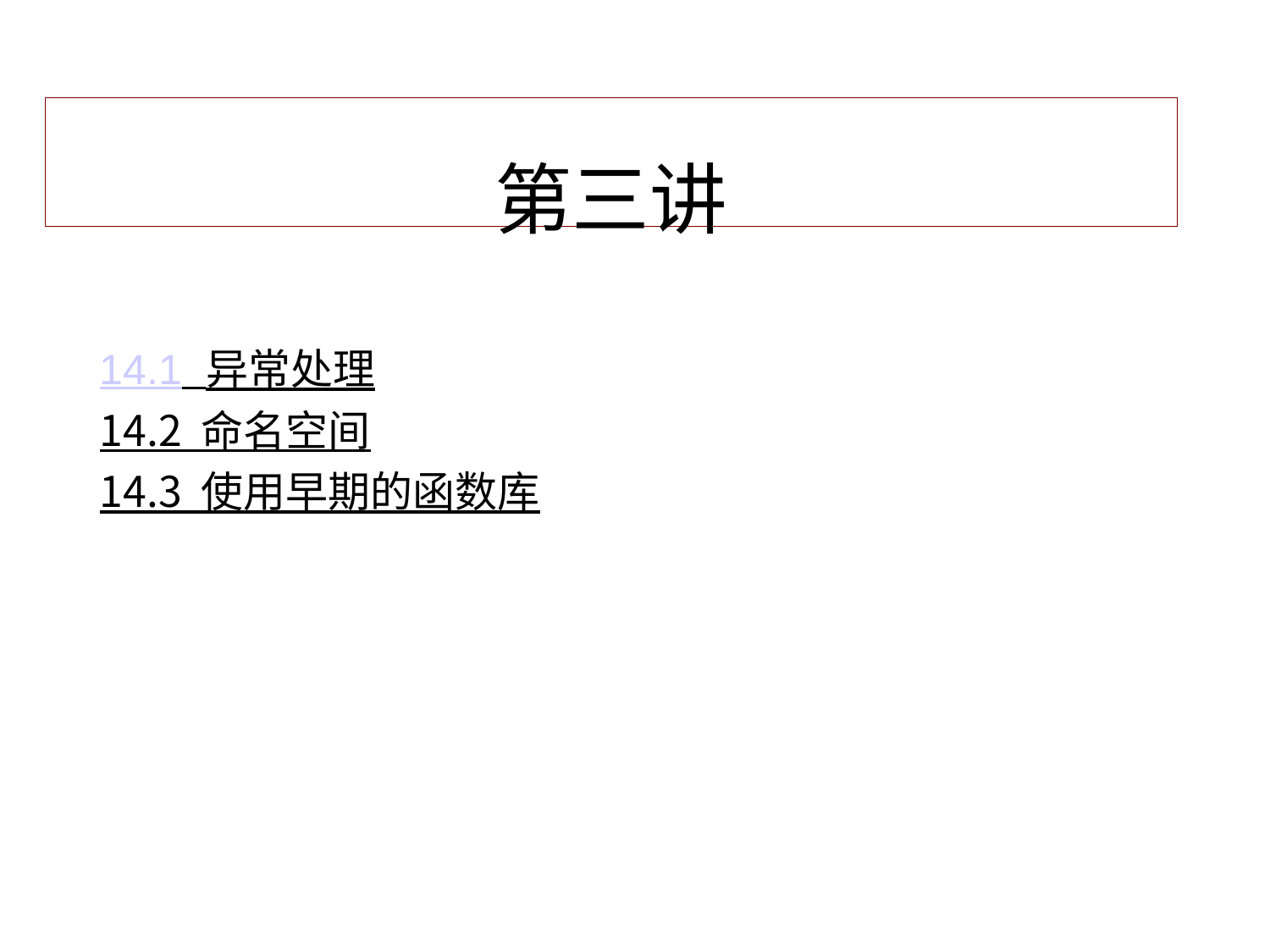

第三讲
14.1  异常处理
14.2  命名空间
14.3  使用早期的函数库